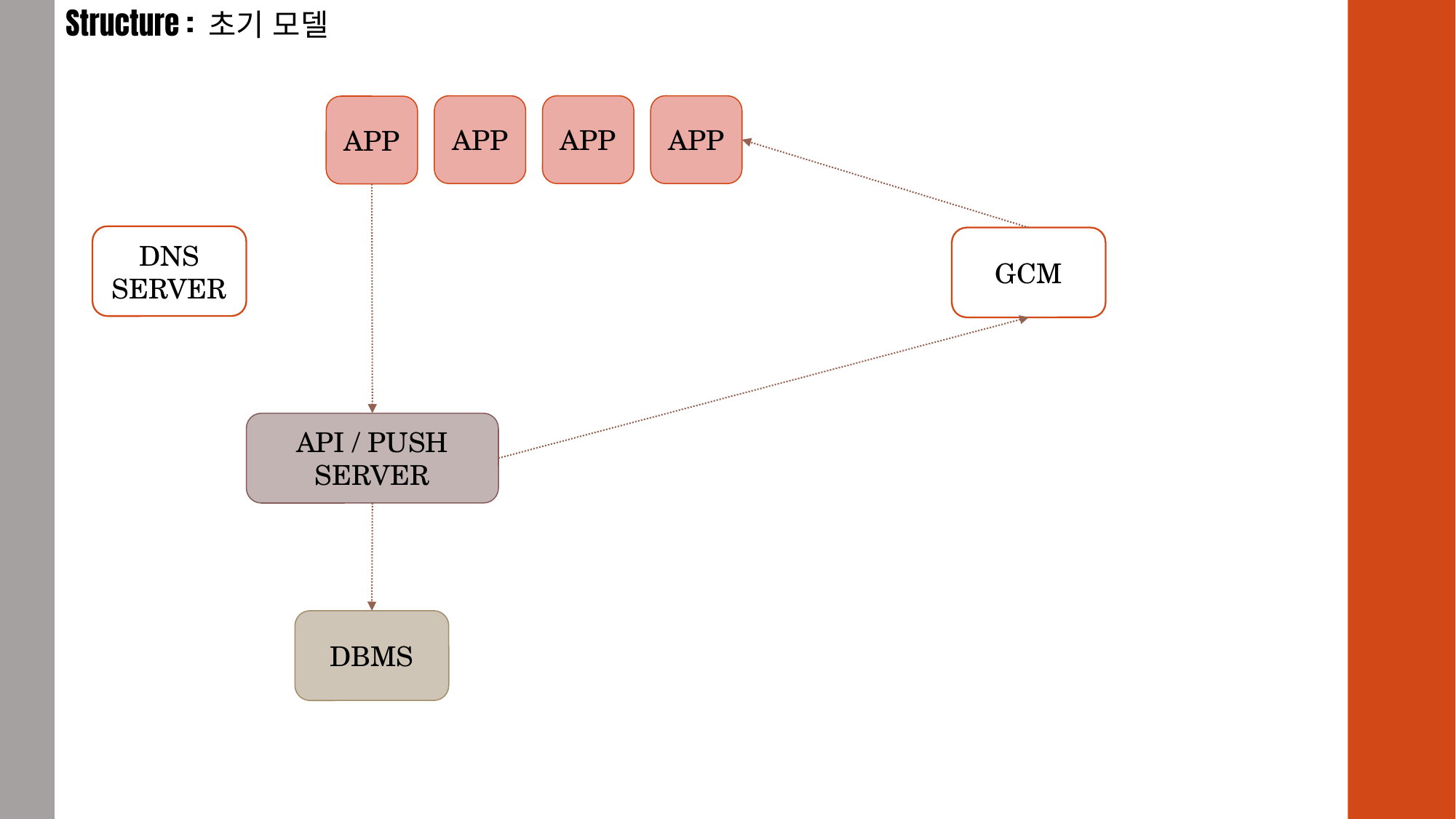

Structure : 초기 모델
APP
APP
APP
APP
DNS
SERVER
GCM
API / PUSH
SERVER
DBMS